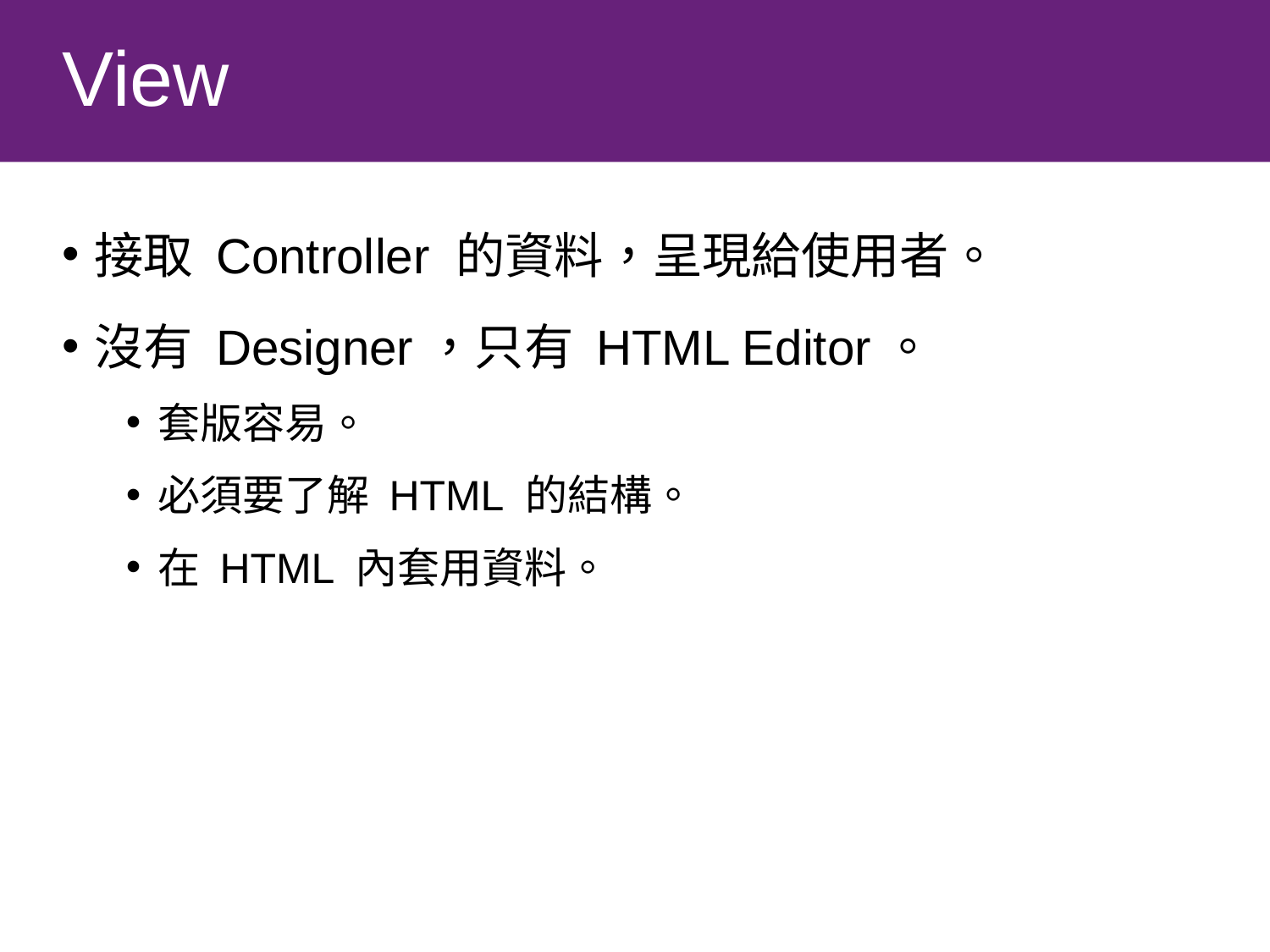

# View
接取 Controller 的資料，呈現給使用者。
沒有 Designer，只有 HTML Editor。
套版容易。
必須要了解 HTML 的結構。
在 HTML 內套用資料。